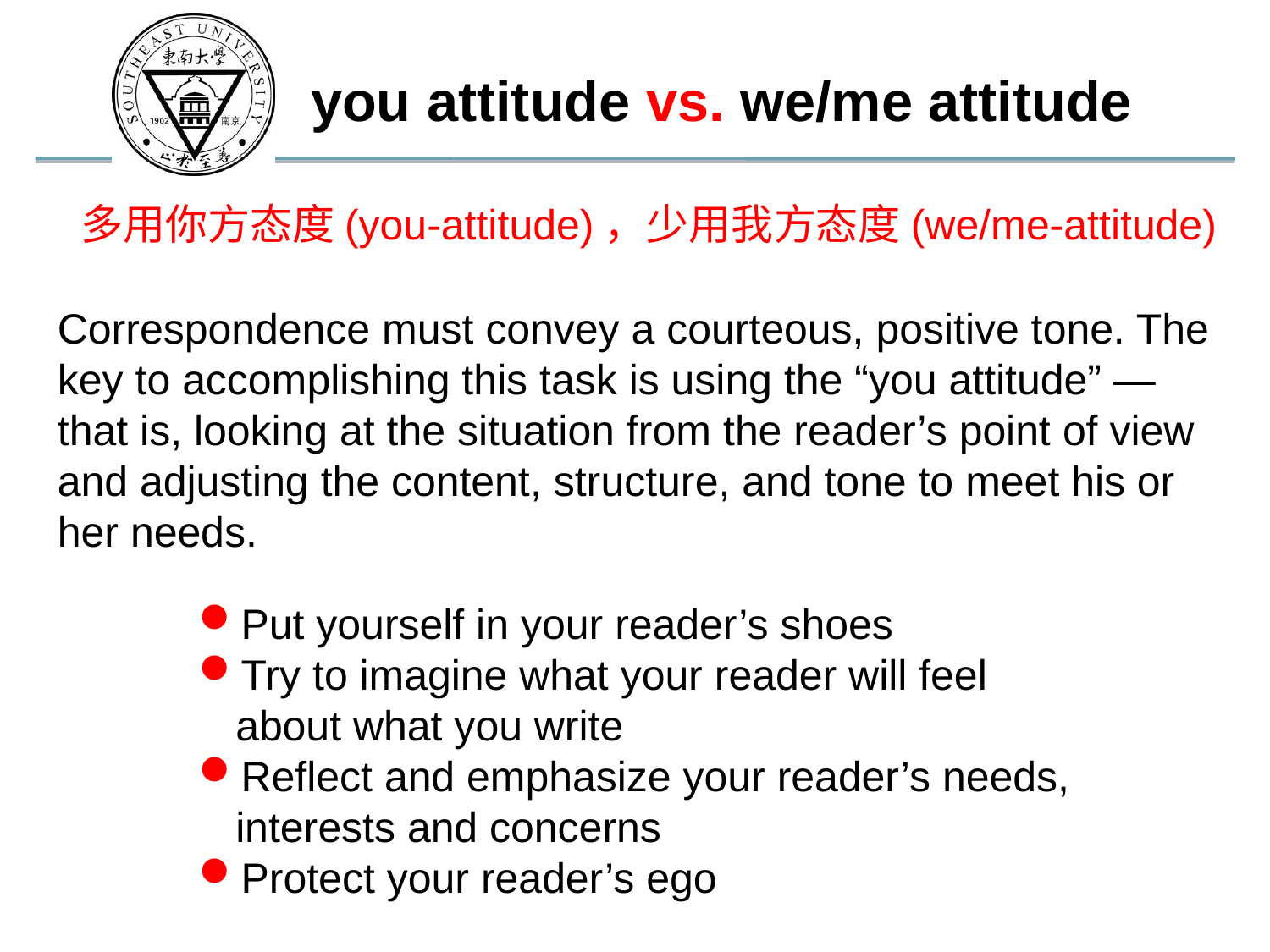

you attitude vs. we/me attitude
多用你方态度(you-attitude)，少用我方态度(we/me-attitude)
Correspondence must convey a courteous, positive tone. The key to accomplishing this task is using the “you attitude” — that is, looking at the situation from the reader’s point of view and adjusting the content, structure, and tone to meet his or her needs.
Put yourself in your reader’s shoes
Try to imagine what your reader will feel about what you write
Reflect and emphasize your reader’s needs, interests and concerns
Protect your reader’s ego